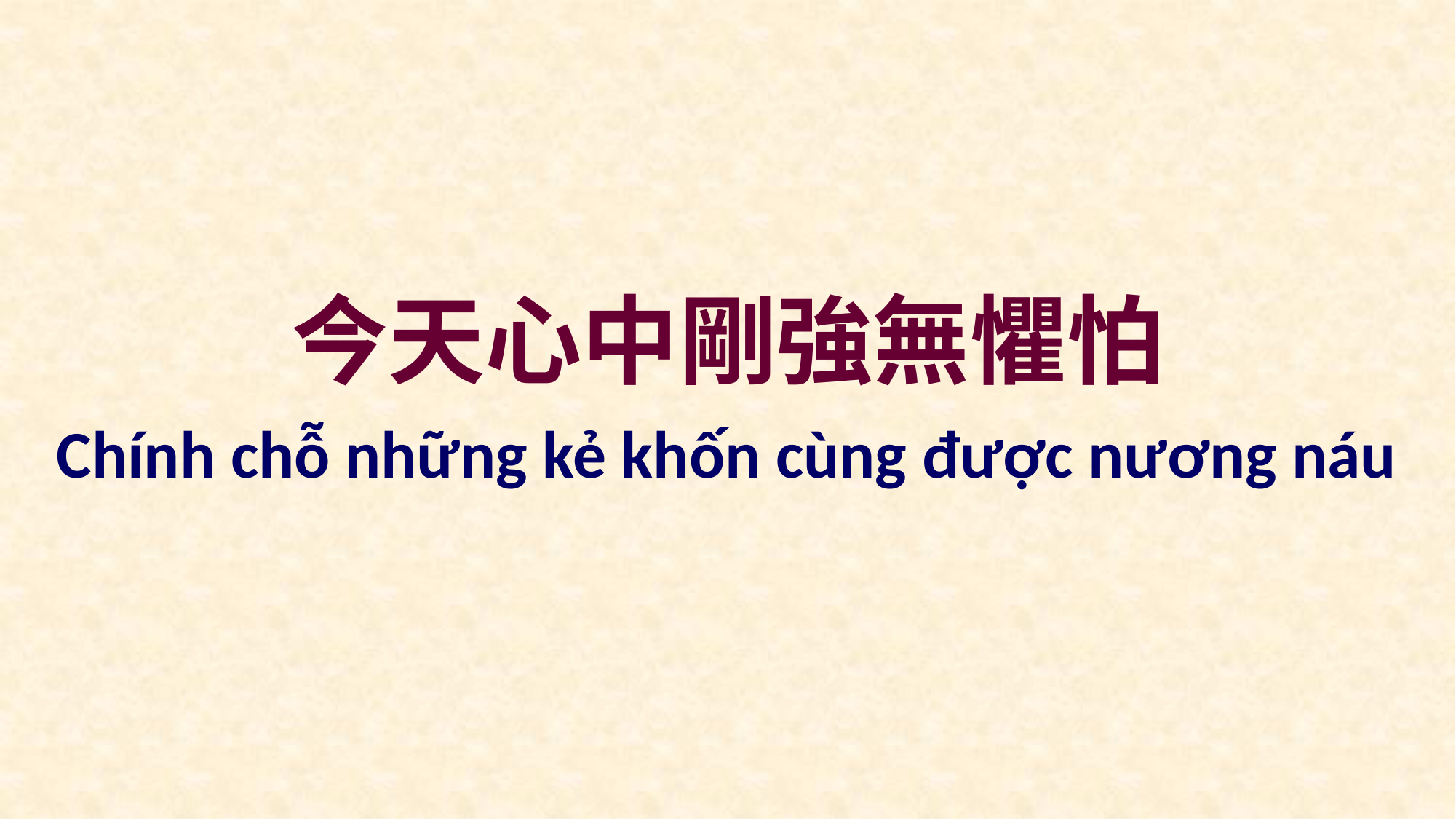

今天心中剛強無懼怕
Chính chỗ những kẻ khốn cùng được nương náu